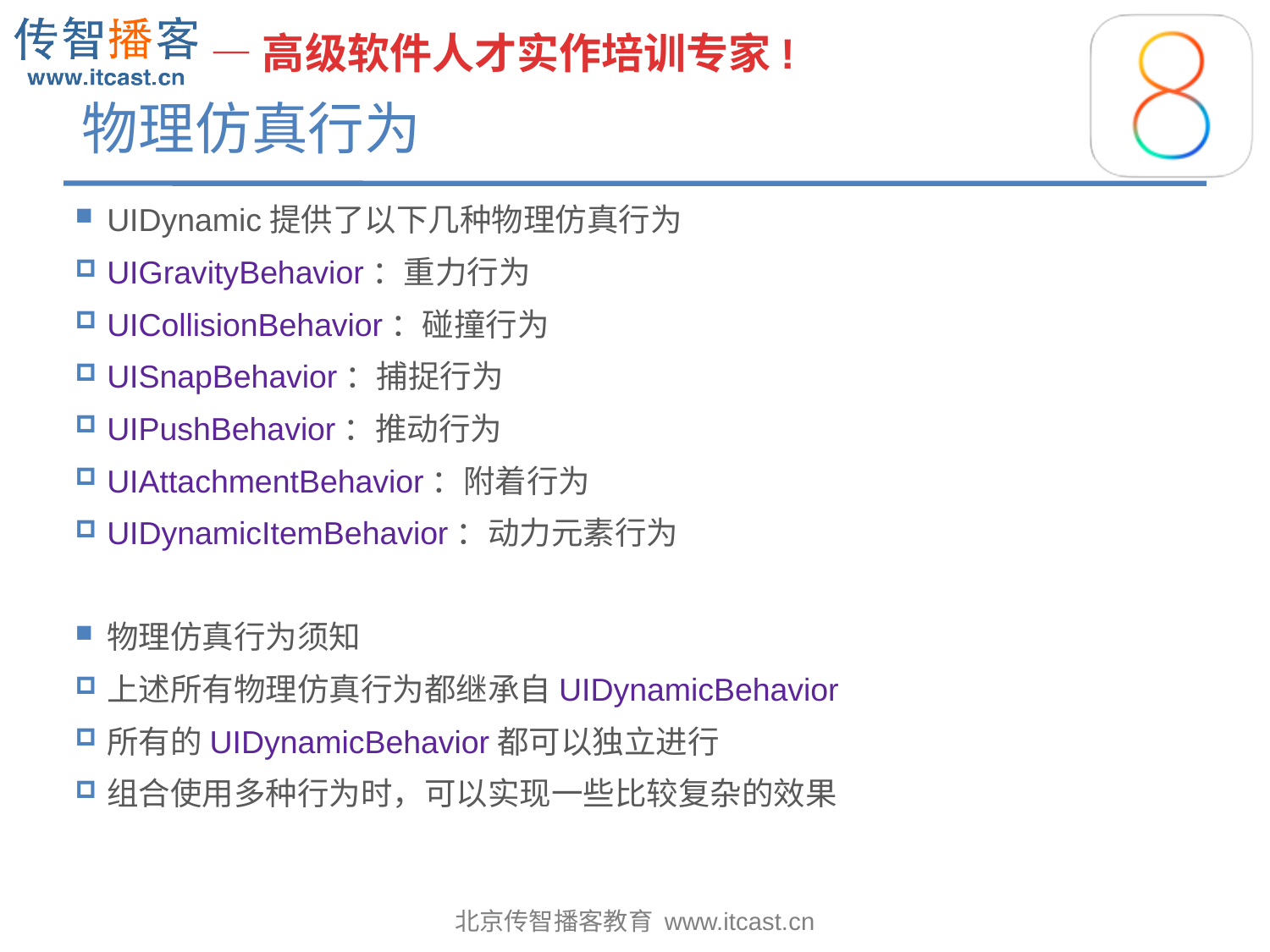

# 物理仿真行为
UIDynamic提供了以下几种物理仿真行为
UIGravityBehavior：重力行为
UICollisionBehavior：碰撞行为
UISnapBehavior：捕捉行为
UIPushBehavior：推动行为
UIAttachmentBehavior：附着行为
UIDynamicItemBehavior：动力元素行为

物理仿真行为须知
上述所有物理仿真行为都继承自UIDynamicBehavior
所有的UIDynamicBehavior都可以独立进行
组合使用多种行为时，可以实现一些比较复杂的效果